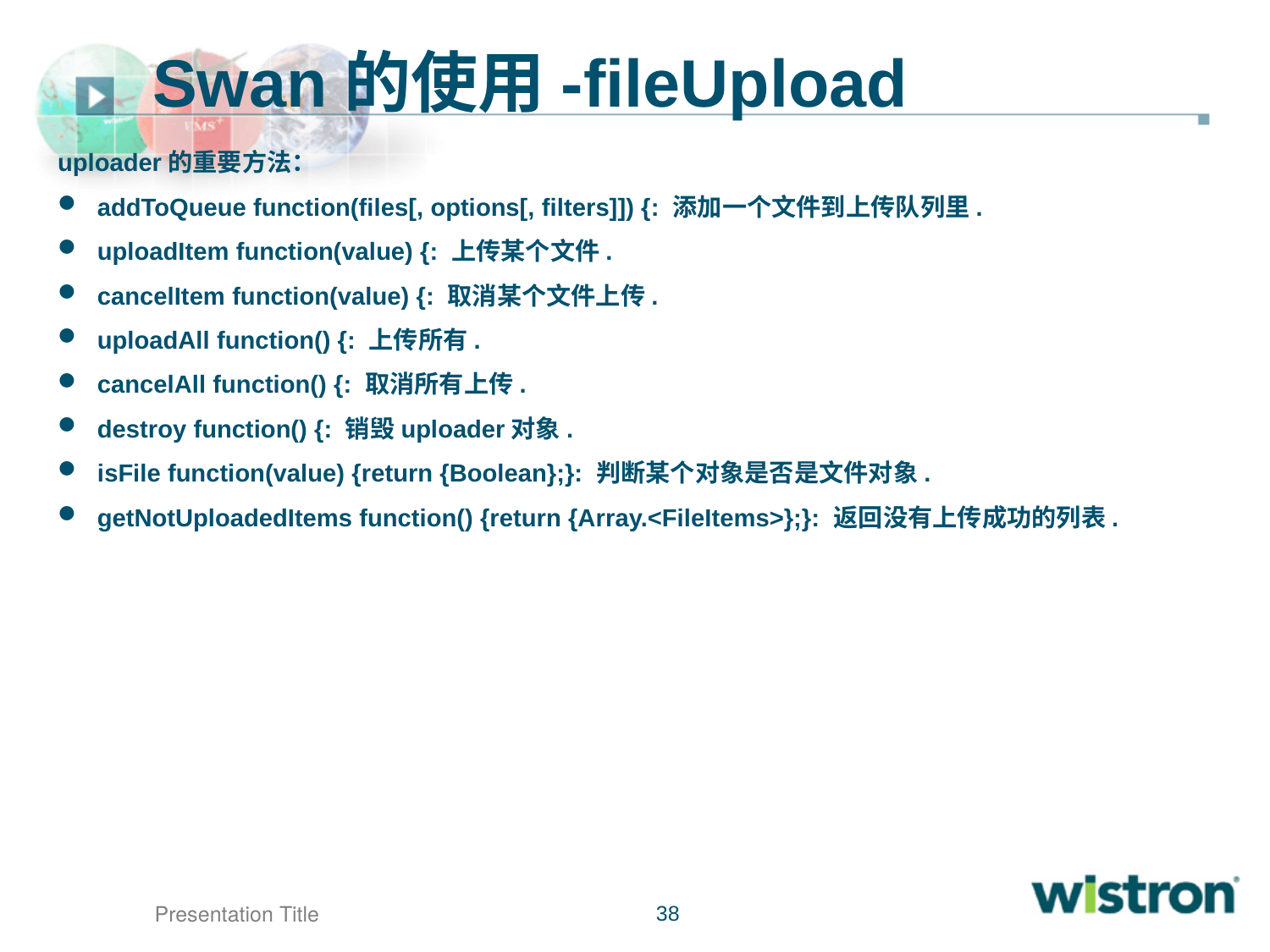

Swan的使用-fileUpload

uploader的重要方法：
addToQueue function(files[, options[, filters]]) {: 添加一个文件到上传队列里.
uploadItem function(value) {: 上传某个文件.
cancelItem function(value) {: 取消某个文件上传.
uploadAll function() {: 上传所有.
cancelAll function() {: 取消所有上传.
destroy function() {: 销毁uploader对象.
isFile function(value) {return {Boolean};}: 判断某个对象是否是文件对象.
getNotUploadedItems function() {return {Array.<FileItems>};}: 返回没有上传成功的列表.